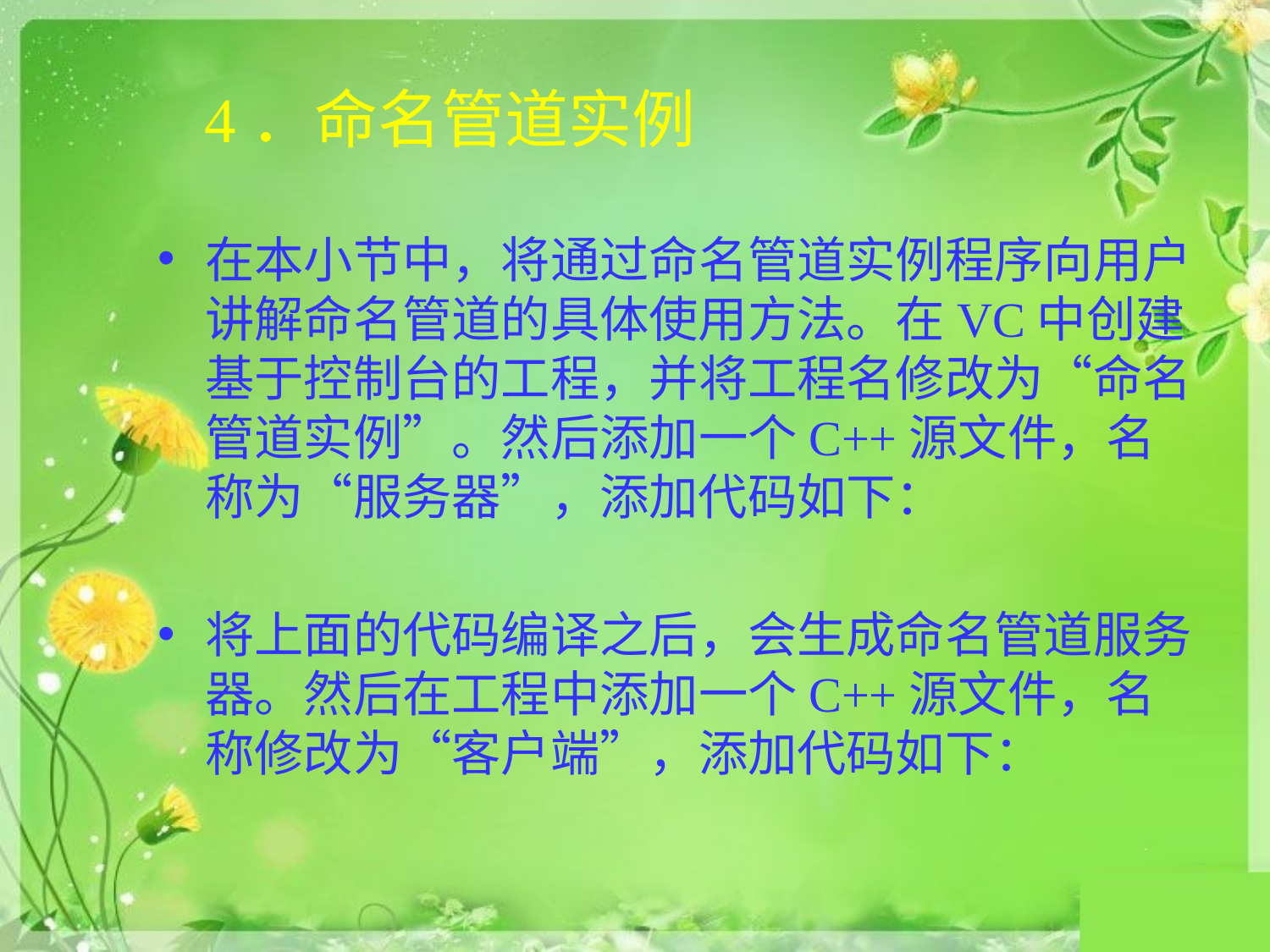

# 4．命名管道实例
在本小节中，将通过命名管道实例程序向用户讲解命名管道的具体使用方法。在VC中创建基于控制台的工程，并将工程名修改为“命名管道实例”。然后添加一个C++源文件，名称为“服务器”，添加代码如下：

将上面的代码编译之后，会生成命名管道服务器。然后在工程中添加一个C++源文件，名称修改为“客户端”，添加代码如下：